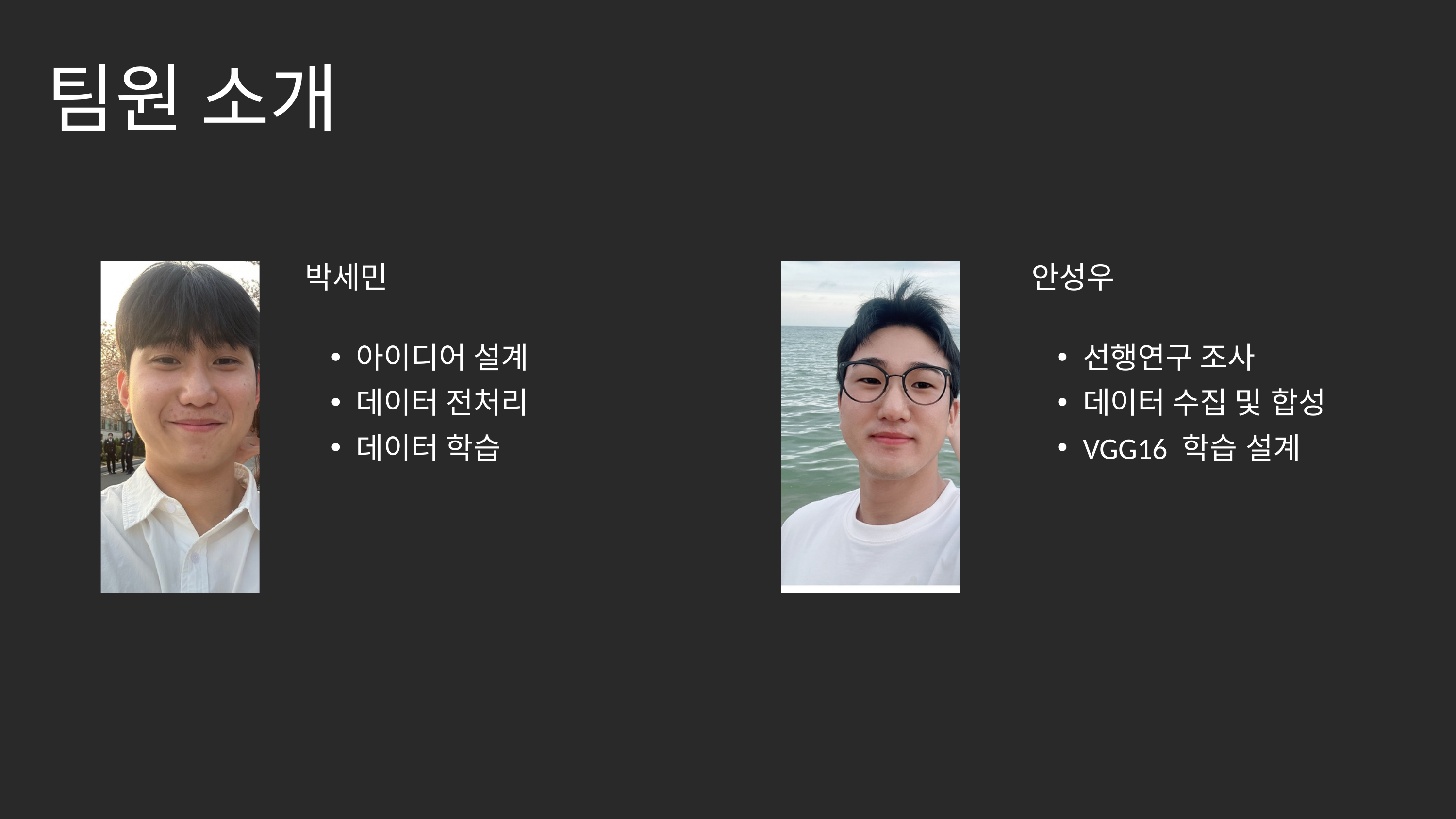

팀원 소개
박세민
안성우

아이디어 설계
데이터 전처리
데이터 학습

선행연구 조사
데이터 수집 및 합성
VGG16 학습 설계